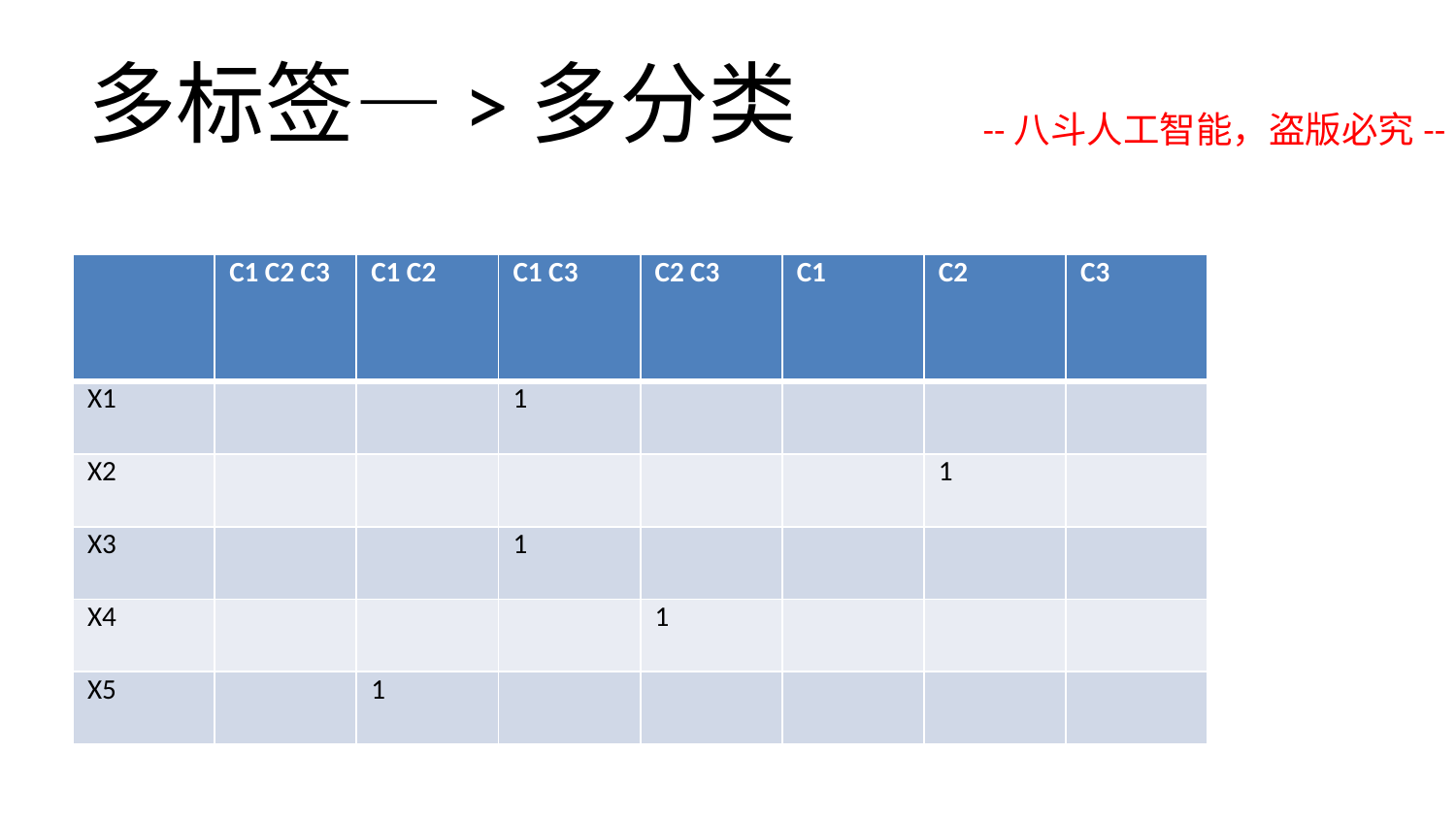

# 多标签—>多分类
--八斗人工智能，盗版必究--
|  | C1 C2 C3 | C1 C2 | C1 C3 | C2 C3 | C1 | C2 | C3 |
| --- | --- | --- | --- | --- | --- | --- | --- |
| X1 |  |  | 1 |  |  |  |  |
| X2 |  |  |  |  |  | 1 |  |
| X3 |  |  | 1 |  |  |  |  |
| X4 |  |  |  | 1 |  |  |  |
| X5 |  | 1 |  |  |  |  |  |